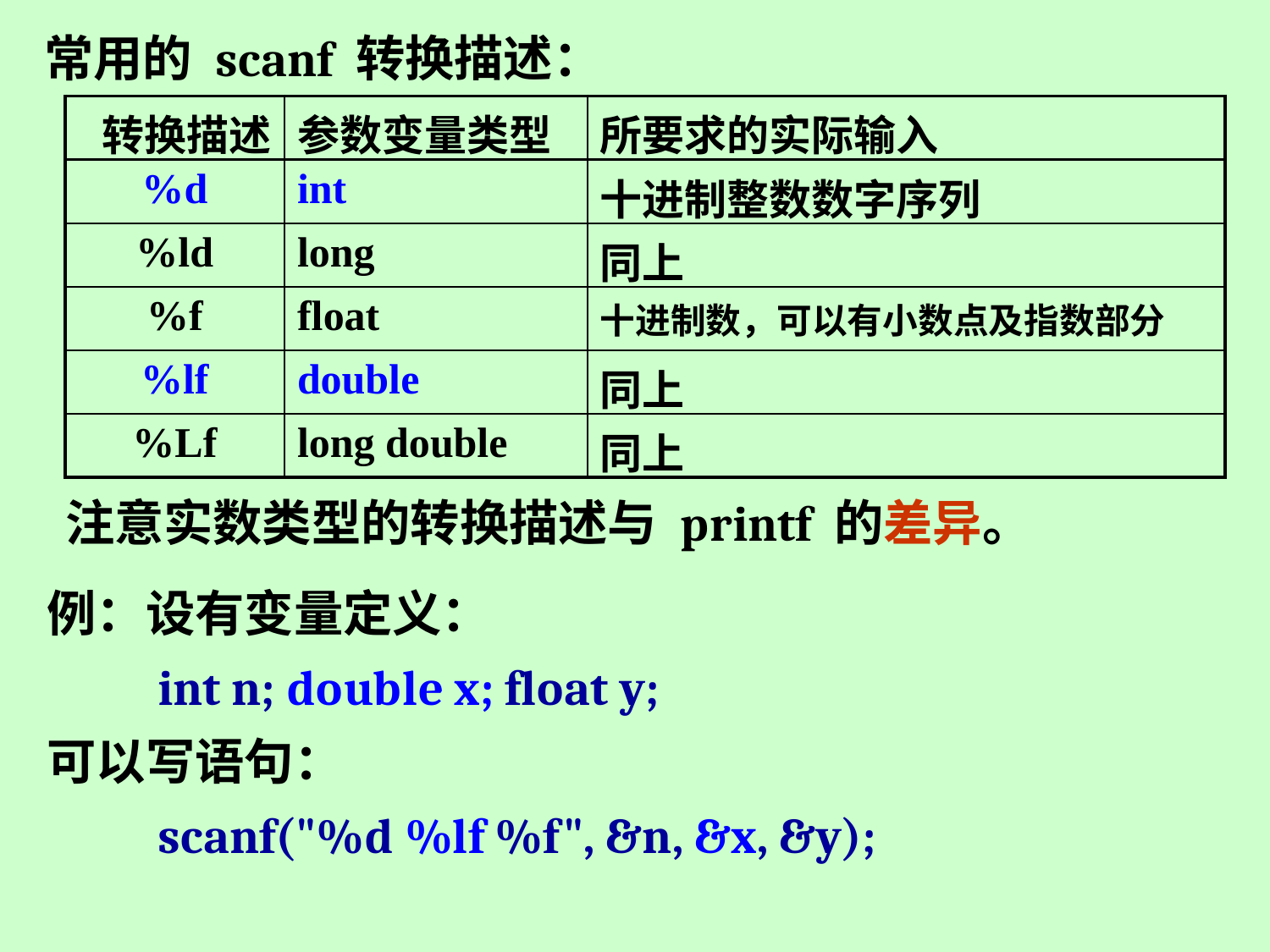

常用的 scanf 转换描述：
| 转换描述 | 参数变量类型 | 所要求的实际输入 |
| --- | --- | --- |
| %d | int | 十进制整数数字序列 |
| %ld | long | 同上 |
| %f | float | 十进制数，可以有小数点及指数部分 |
| %lf | double | 同上 |
| %Lf | long double | 同上 |
注意实数类型的转换描述与 printf 的差异。
例：设有变量定义：
　　int n; double x; float y;
可以写语句：
　　scanf("%d %lf %f", &n, &x, &y);
45